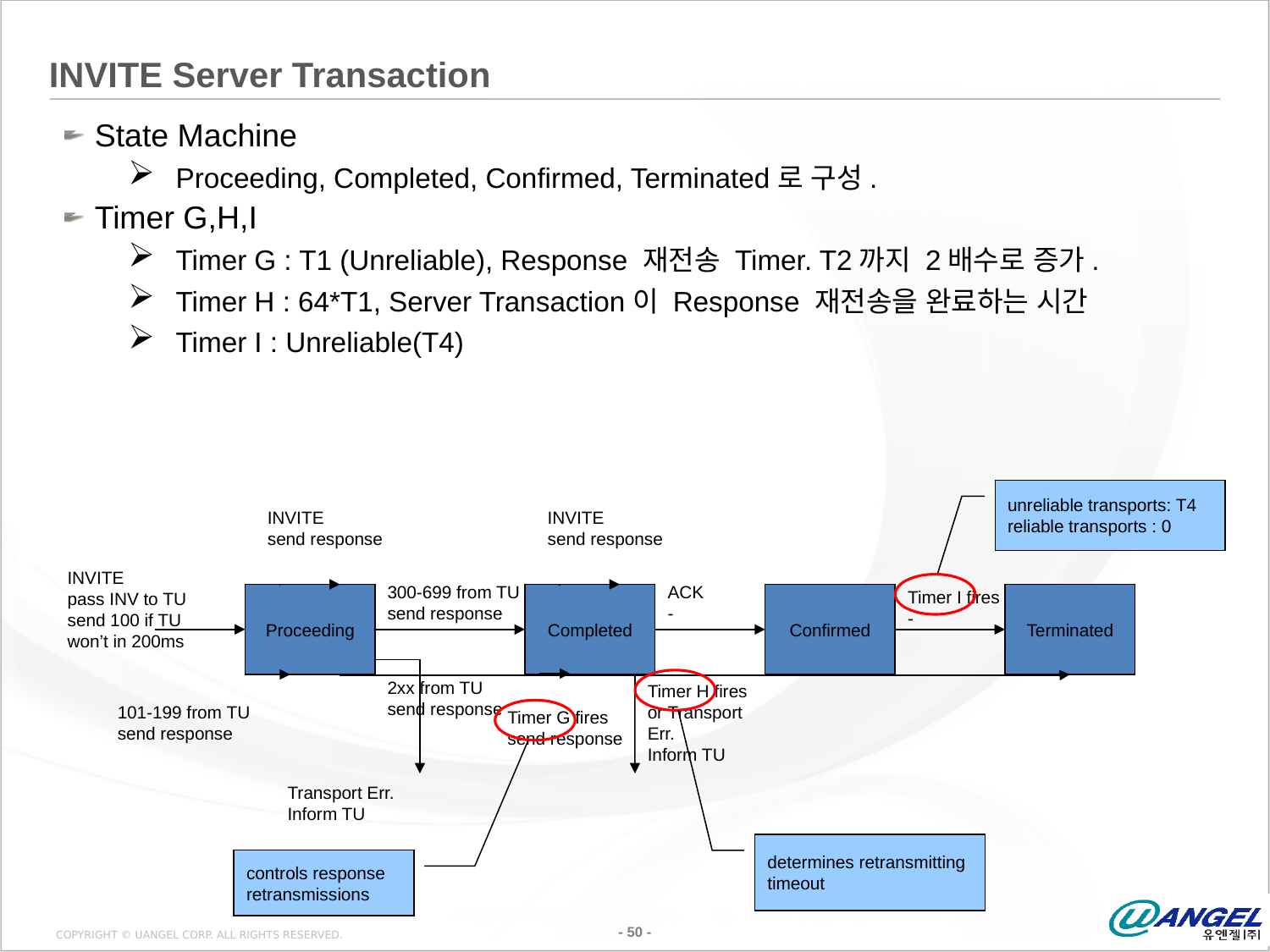

# INVITE Server Transaction
State Machine
Proceeding, Completed, Confirmed, Terminated로 구성.
Timer G,H,I
Timer G : T1 (Unreliable), Response 재전송 Timer. T2까지 2배수로 증가.
Timer H : 64*T1, Server Transaction이 Response 재전송을 완료하는 시간
Timer I : Unreliable(T4)
unreliable transports: T4
reliable transports : 0
INVITE
send response
INVITE
send response
INVITE
pass INV to TU
send 100 if TU won’t in 200ms

300-699 from TU
send response
ACK
-
Timer I fires
-
Proceeding

Completed

Confirmed

Terminated

2xx from TU
send response
Timer H fires
or Transport Err.
Inform TU
101-199 from TU
send response

Timer G fires
send response

Transport Err.
Inform TU
determines retransmitting timeout
controls response retransmissions